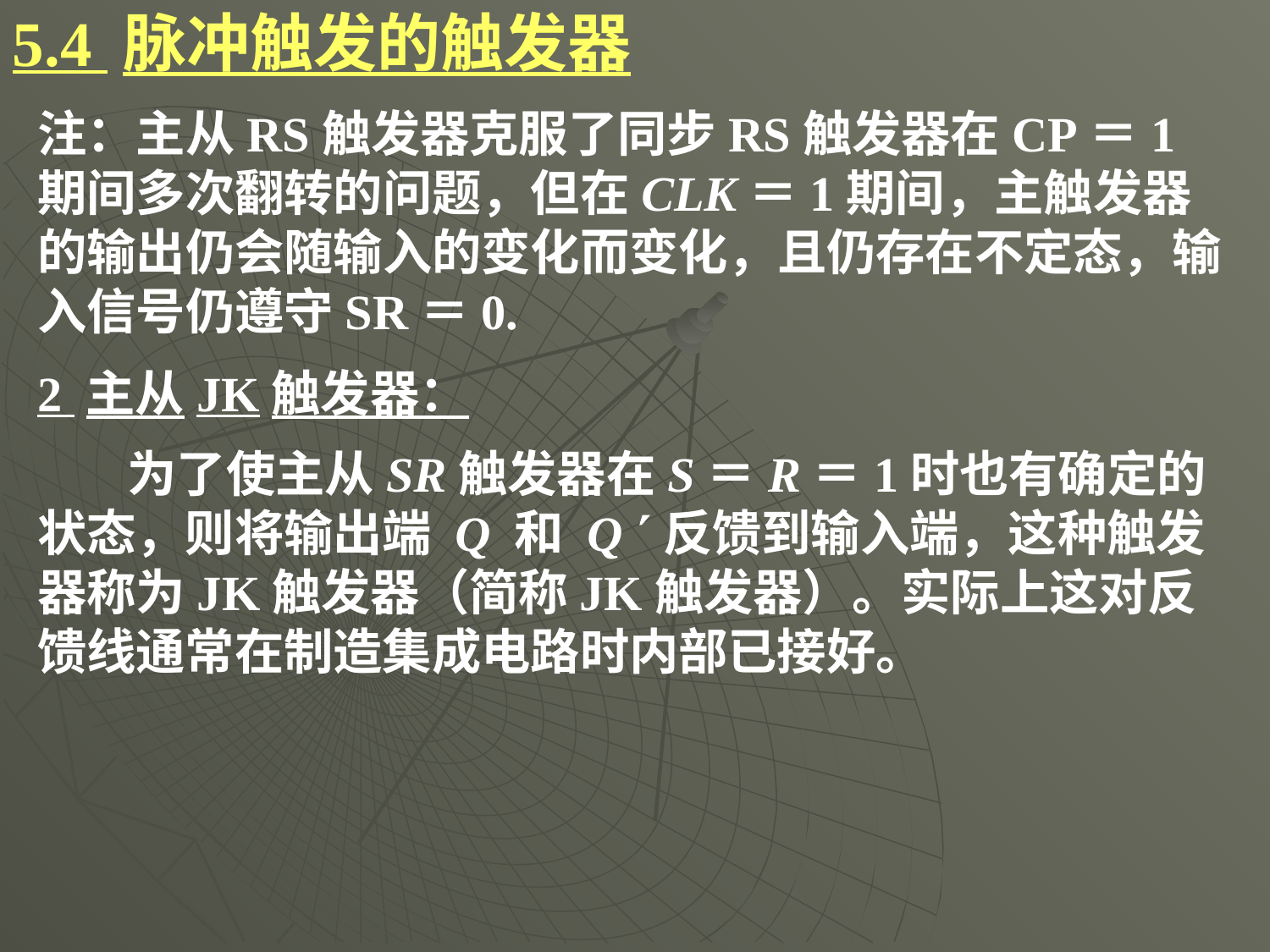

5.4 脉冲触发的触发器
# 注：主从RS触发器克服了同步RS触发器在CP＝1期间多次翻转的问题，但在CLK＝1期间，主触发器的输出仍会随输入的变化而变化，且仍存在不定态，输入信号仍遵守SR＝0.
2 主从JK触发器：
       为了使主从SR触发器在S＝R＝1时也有确定的状态，则将输出端 Q 和 Q ′反馈到输入端，这种触发器称为JK触发器（简称JK触发器）。实际上这对反馈线通常在制造集成电路时内部已接好。